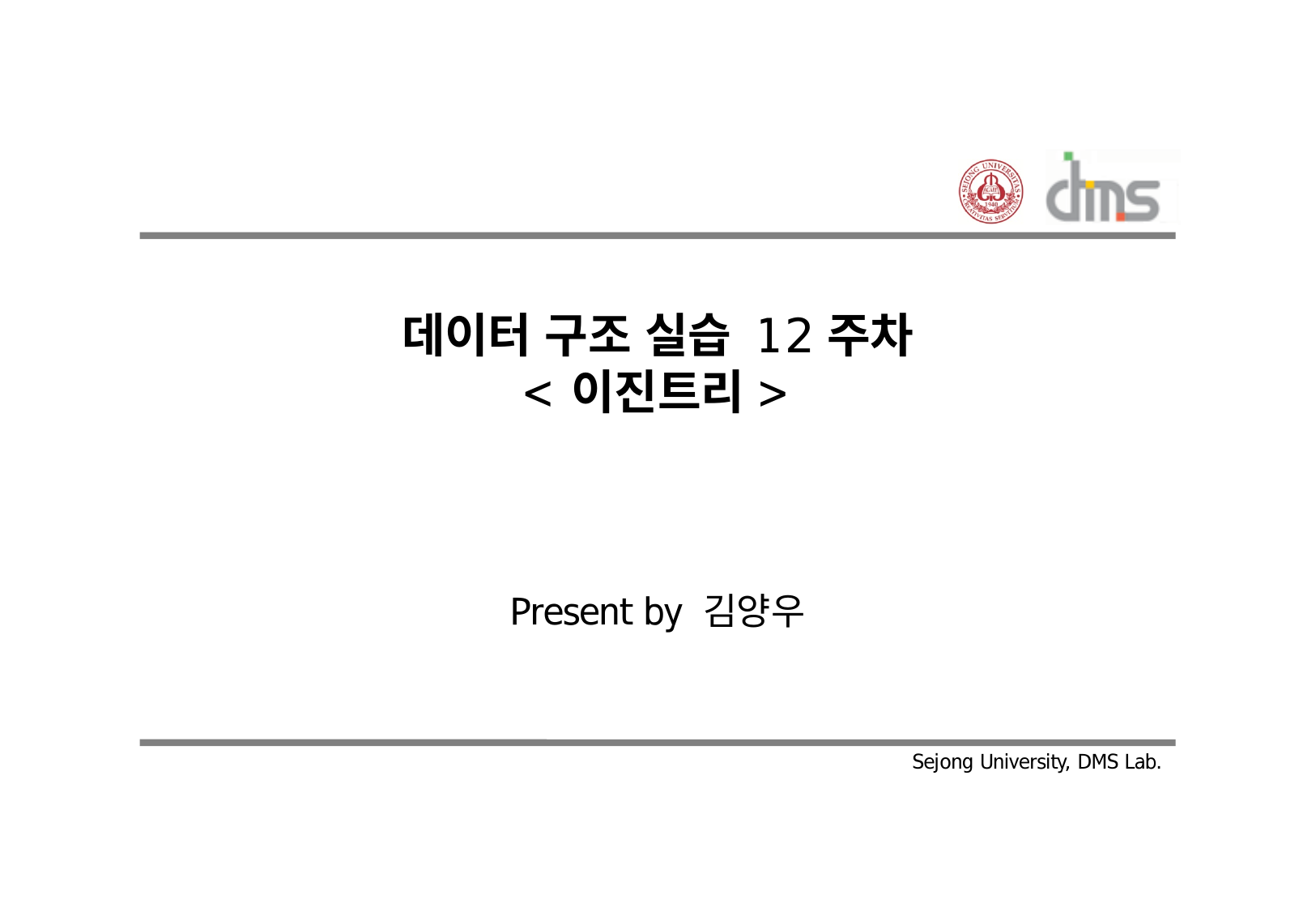

# 데이터 구조 실습 12주차 <이진트리>
Present by 김양우